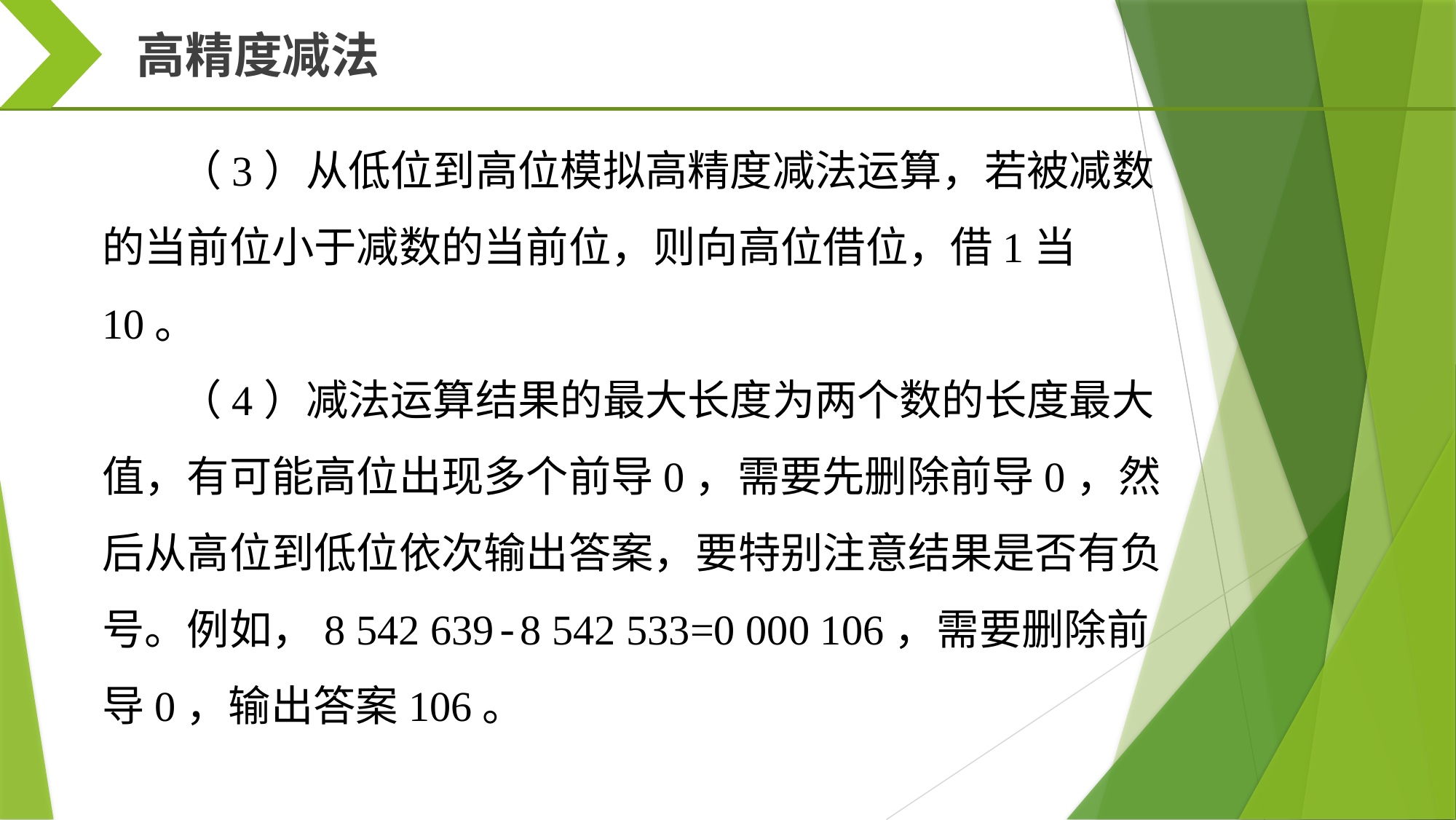

高精度减法
（3）从低位到高位模拟高精度减法运算，若被减数的当前位小于减数的当前位，则向高位借位，借1当10。
（4）减法运算结果的最大长度为两个数的长度最大值，有可能高位出现多个前导0，需要先删除前导0，然后从高位到低位依次输出答案，要特别注意结果是否有负号。例如，8 542 639-8 542 533=0 000 106，需要删除前导0，输出答案106。